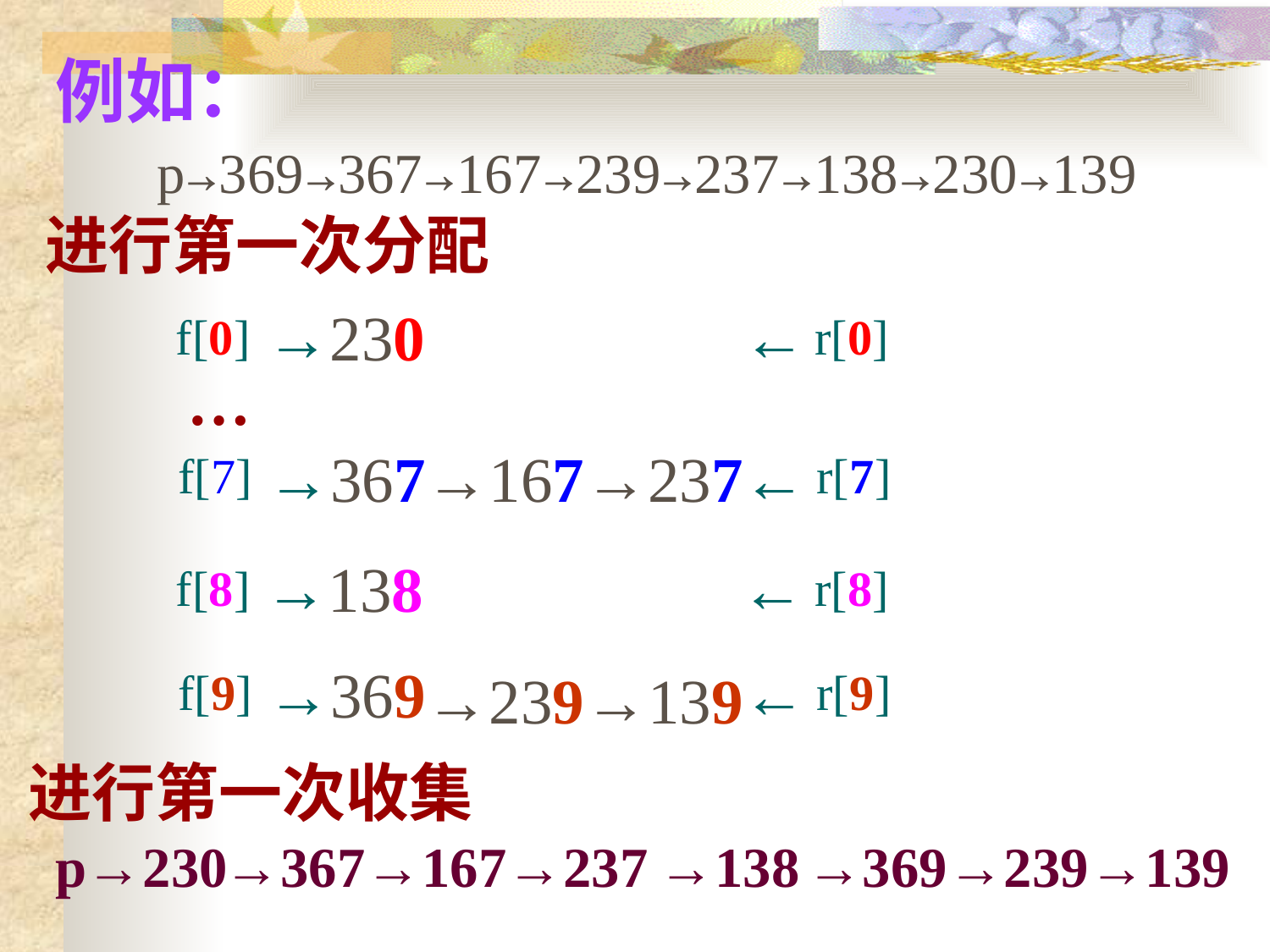

例如：
p→369→367→167→239→237→138→230→139
进行第一次分配
f[0]                                              r[0]
…
f[7]                                              r[7]
f[8]                                              r[8]
f[9]                                              r[9]
→230                    ←
→367                    ←
→167
→237
→138                    ←
→369                    ←
→239
→139
进行第一次收集
p→230
→367→167→237
→138
→369→239→139